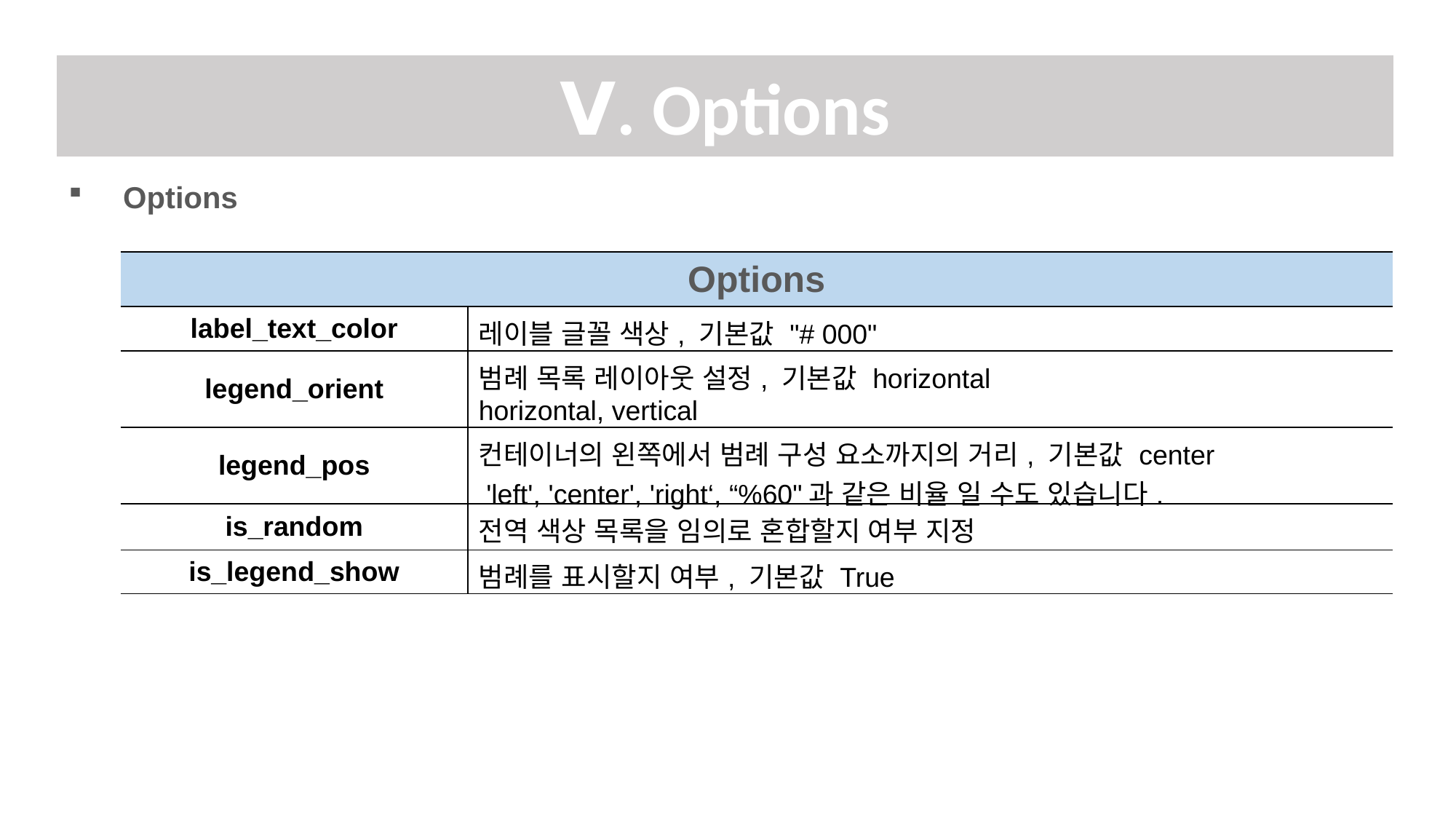

Ⅴ. Options
Options
| Options |  |
| --- | --- |
| label\_text\_color | 레이블 글꼴 색상, 기본값 "# 000" |
| legend\_orient | 범례 목록 레이아웃 설정, 기본값 horizontal horizontal, vertical |
| legend\_pos | 컨테이너의 왼쪽에서 범례 구성 요소까지의 거리, 기본값 center 'left', 'center', 'right‘, “%60"과 같은 비율 일 수도 있습니다. |
| is\_random | 전역 색상 목록을 임의로 혼합할지 여부 지정 |
| is\_legend\_show | 범례를 표시할지 여부, 기본값 True |